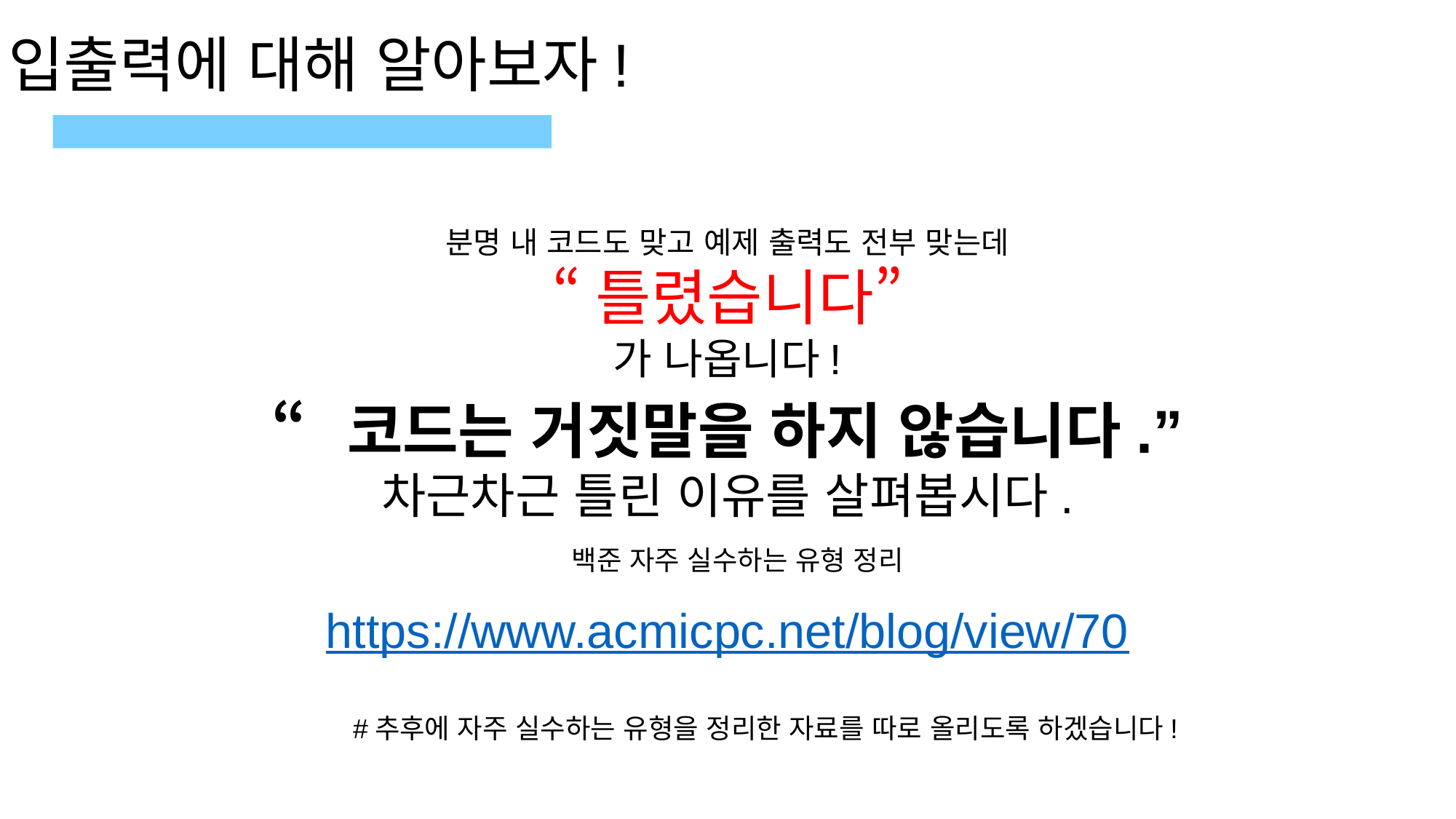

입출력에 대해 알아보자!

분명 내 코드도 맞고 예제 출력도 전부 맞는데
“틀렸습니다”
가 나옵니다!
“코드는 거짓말을 하지 않습니다.”
차근차근 틀린 이유를 살펴봅시다.
백준 자주 실수하는 유형 정리
https://www.acmicpc.net/blog/view/70
#추후에 자주 실수하는 유형을 정리한 자료를 따로 올리도록 하겠습니다!